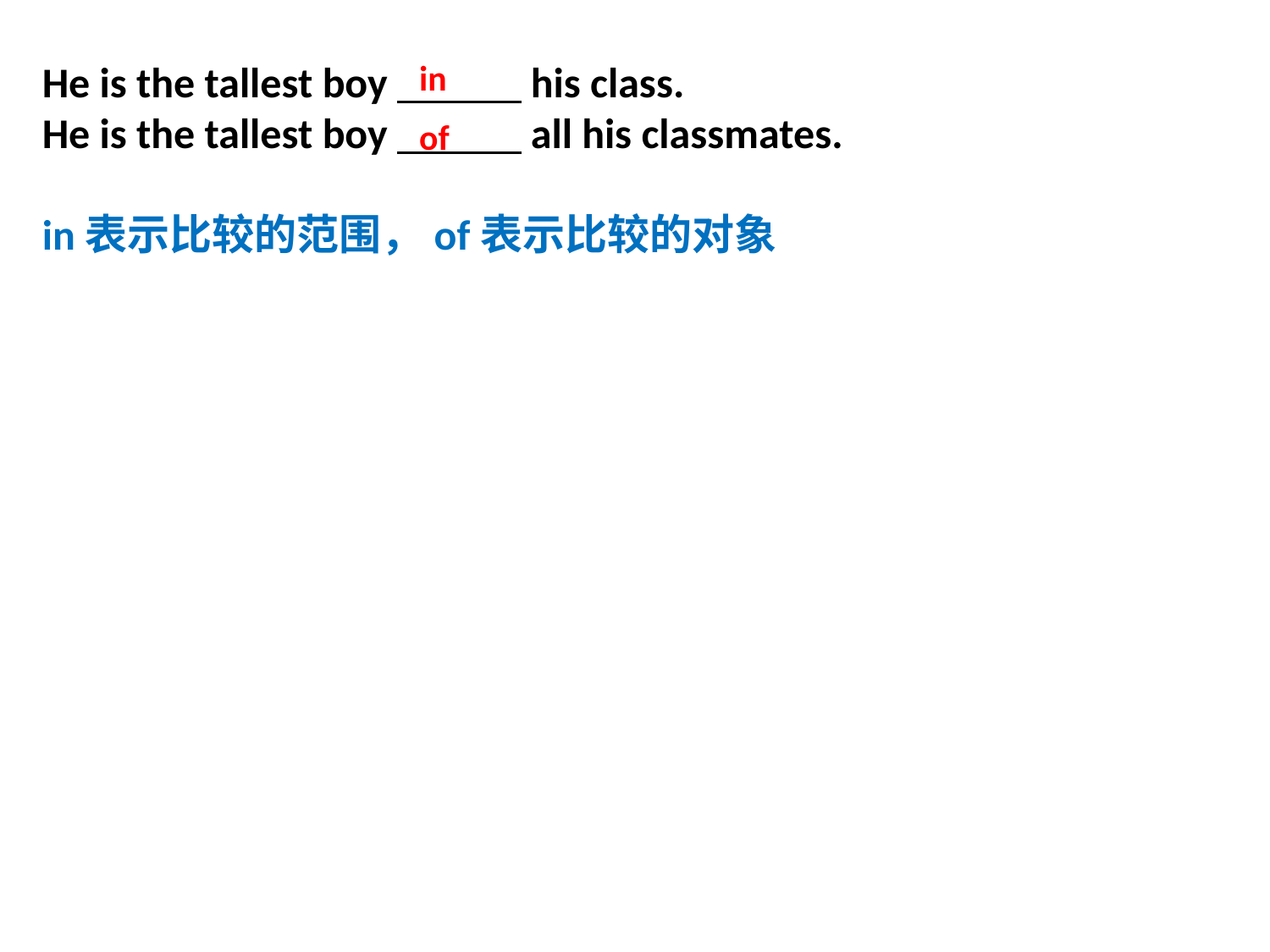

He is the tallest boy               his class.
He is the tallest boy               all his classmates.

in表示比较的范围，of表示比较的对象
in
of